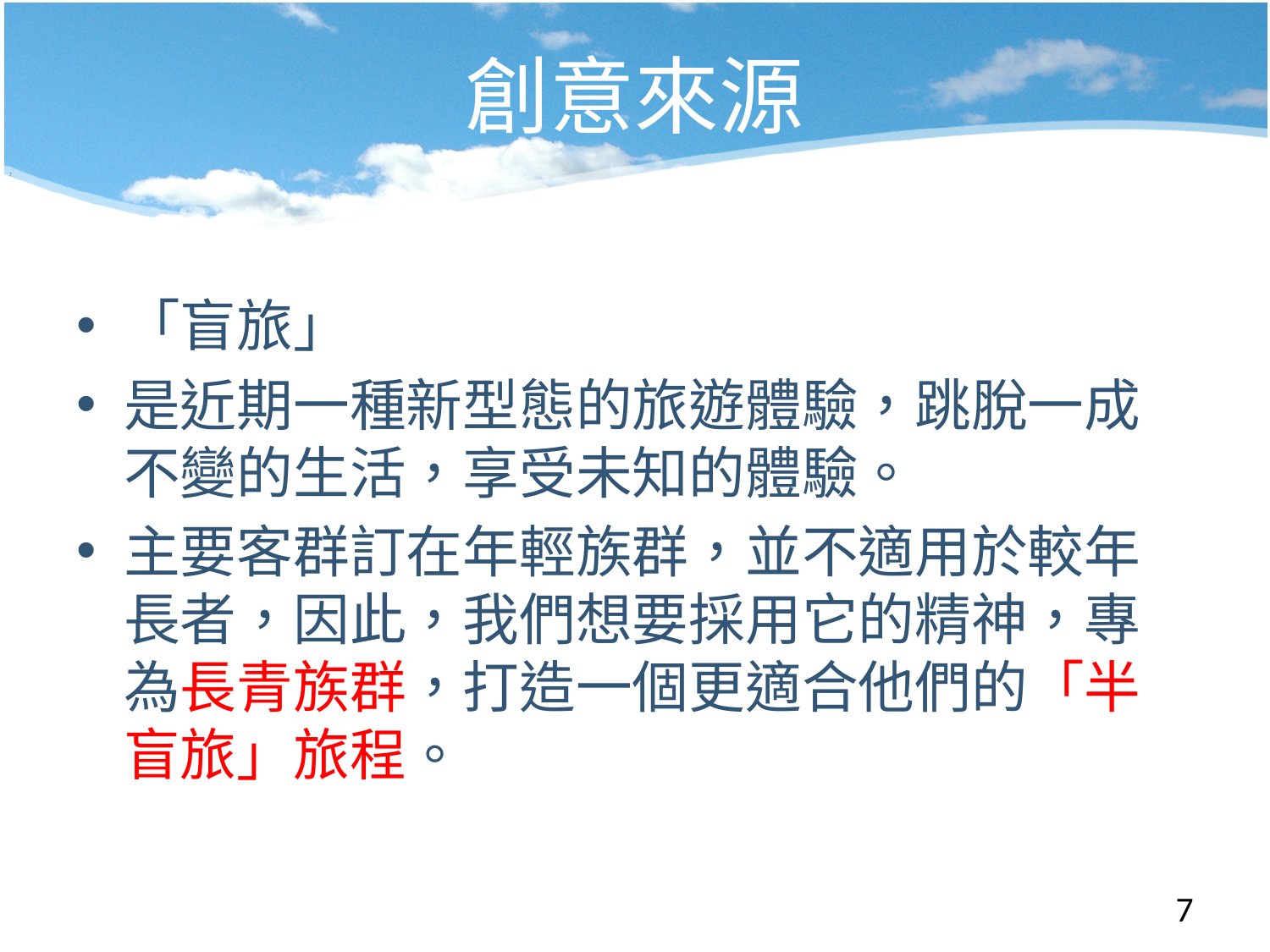

# 創意來源
「盲旅」
是近期一種新型態的旅遊體驗，跳脫一成不變的生活，享受未知的體驗。
主要客群訂在年輕族群，並不適用於較年長者，因此，我們想要採用它的精神，專為長青族群，打造一個更適合他們的「半盲旅」旅程。

7